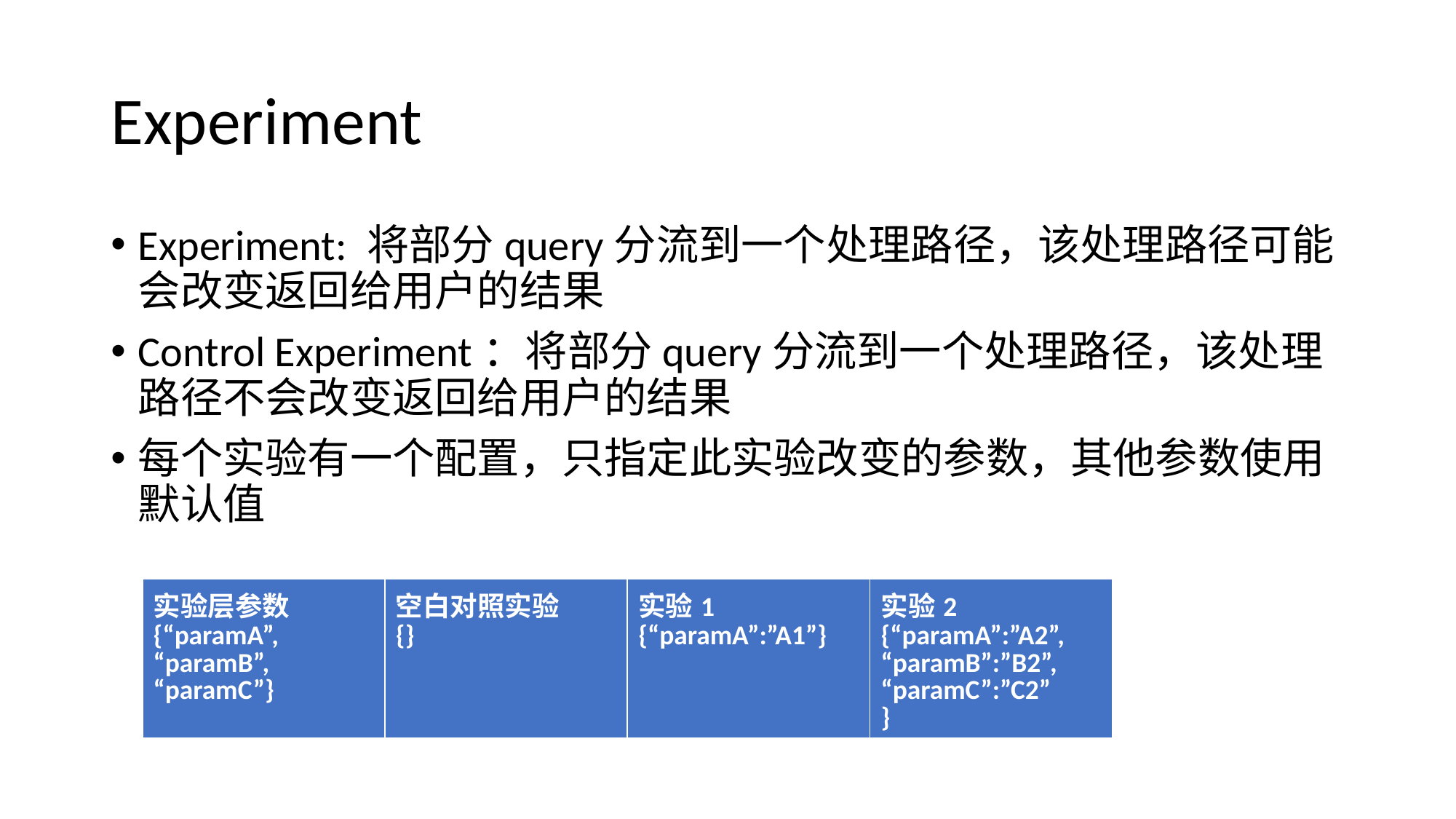

# Experiment
Experiment: 将部分query分流到一个处理路径，该处理路径可能会改变返回给用户的结果
Control Experiment：将部分query分流到一个处理路径，该处理路径不会改变返回给用户的结果
每个实验有一个配置，只指定此实验改变的参数，其他参数使用默认值
| 实验层参数 {“paramA”, “paramB”, “paramC”} | 空白对照实验 {} | 实验1 {“paramA”:”A1”} | 实验2 {“paramA”:”A2”, “paramB”:”B2”, “paramC”:”C2” } |
| --- | --- | --- | --- |